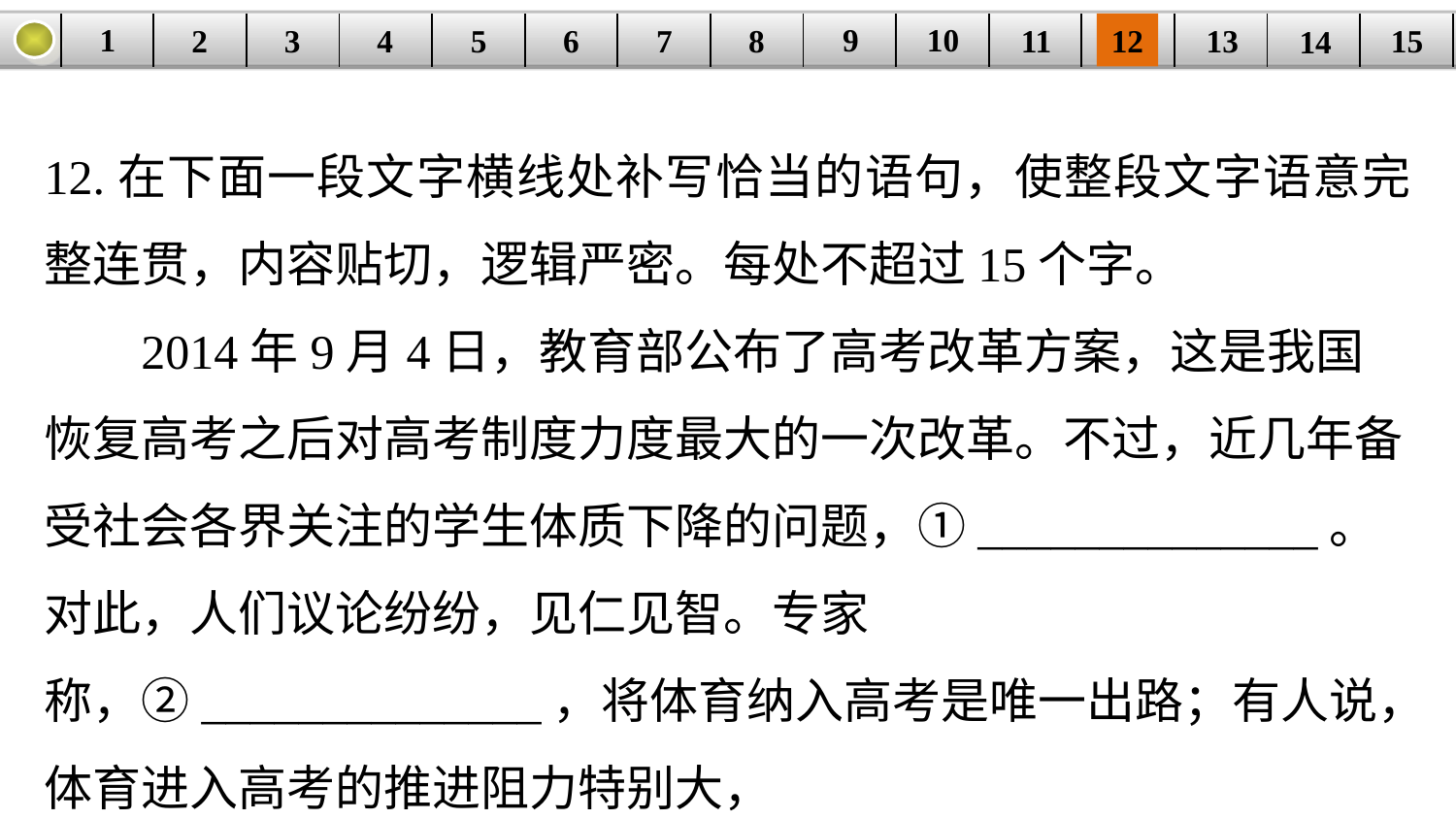

9
10
1
3
4
5
6
8
11
2
12
15
|  |  |  |  |  |  |  |  |  |  |  |  |  |  |  |
| --- | --- | --- | --- | --- | --- | --- | --- | --- | --- | --- | --- | --- | --- | --- |
7
13
14

12.在下面一段文字横线处补写恰当的语句，使整段文字语意完整连贯，内容贴切，逻辑严密。每处不超过15个字。
        2014年9月4日，教育部公布了高考改革方案，这是我国恢复高考之后对高考制度力度最大的一次改革。不过，近几年备受社会各界关注的学生体质下降的问题，①______________。对此，人们议论纷纷，见仁见智。专家称，②______________，将体育纳入高考是唯一出路；有人说，体育进入高考的推进阻力特别大，